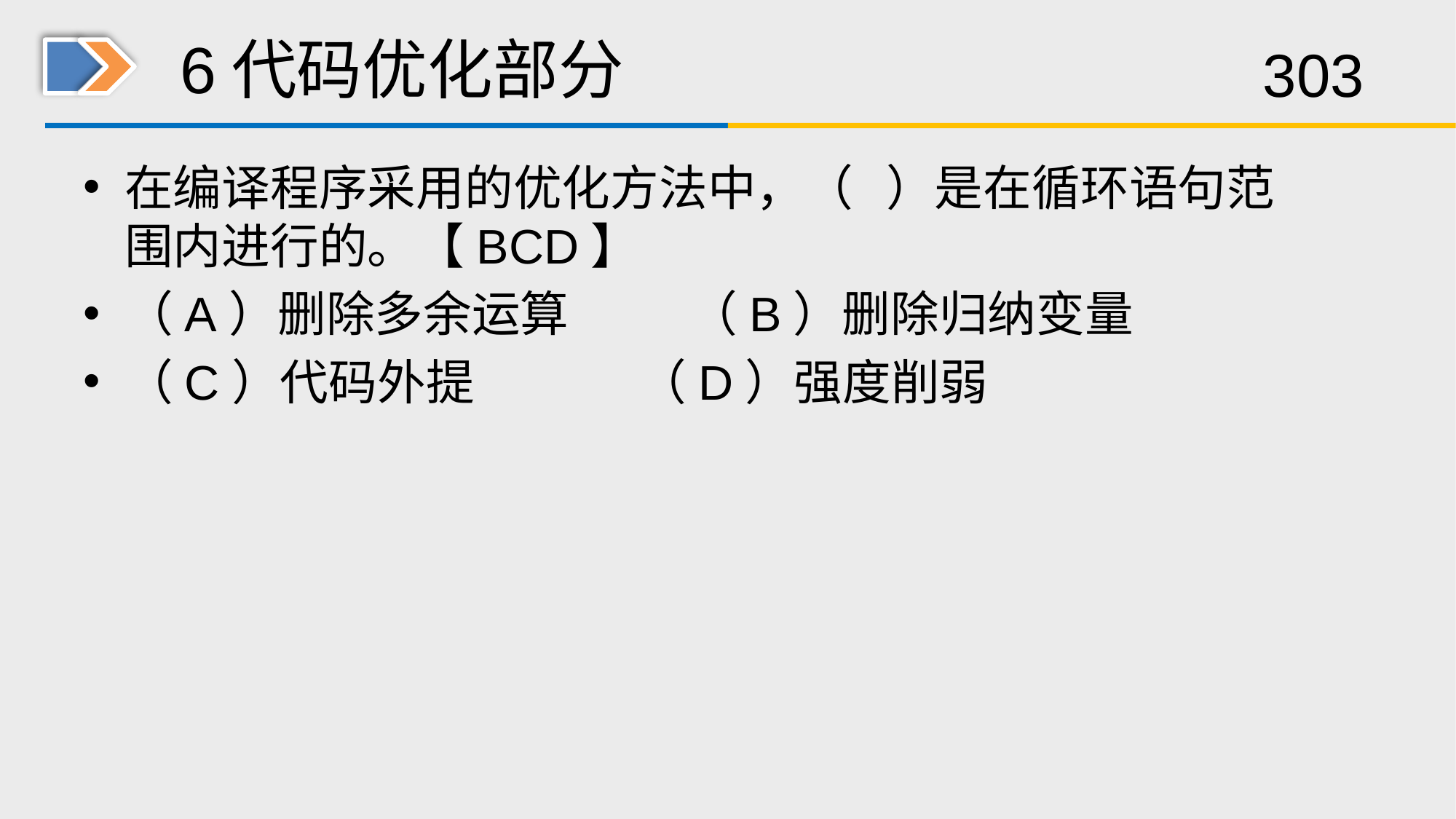

# 6代码优化部分
303
在编译程序采用的优化方法中，（   ）是在循环语句范围内进行的。【BCD】
（A）删除多余运算           （B）删除归纳变量
（C）代码外提               （D）强度削弱